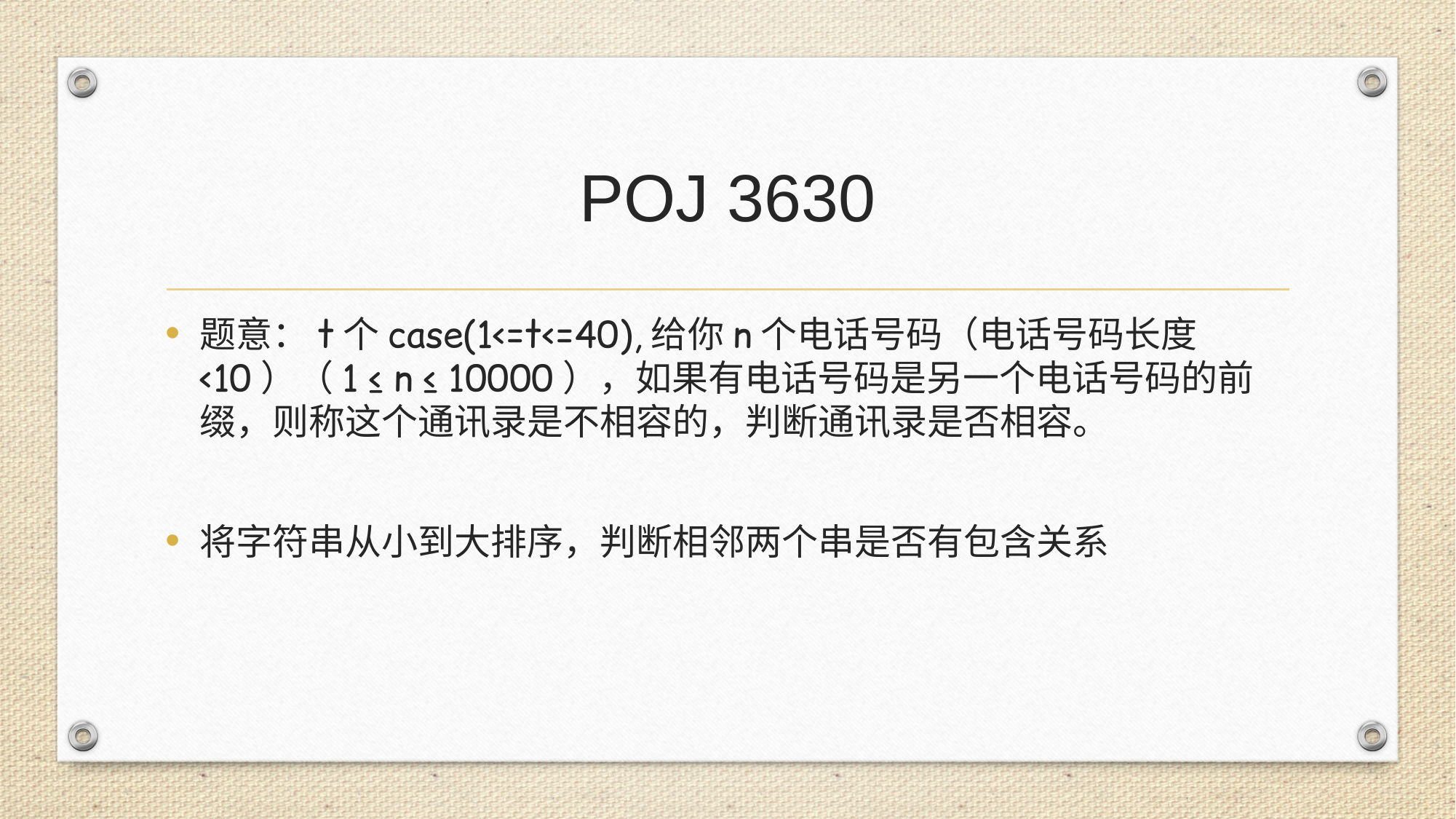

# POJ 3630
题意：t个case(1<=t<=40),给你n个电话号码（电话号码长度<10）（1 ≤ n ≤ 10000），如果有电话号码是另一个电话号码的前缀，则称这个通讯录是不相容的，判断通讯录是否相容。

将字符串从小到大排序，判断相邻两个串是否有包含关系